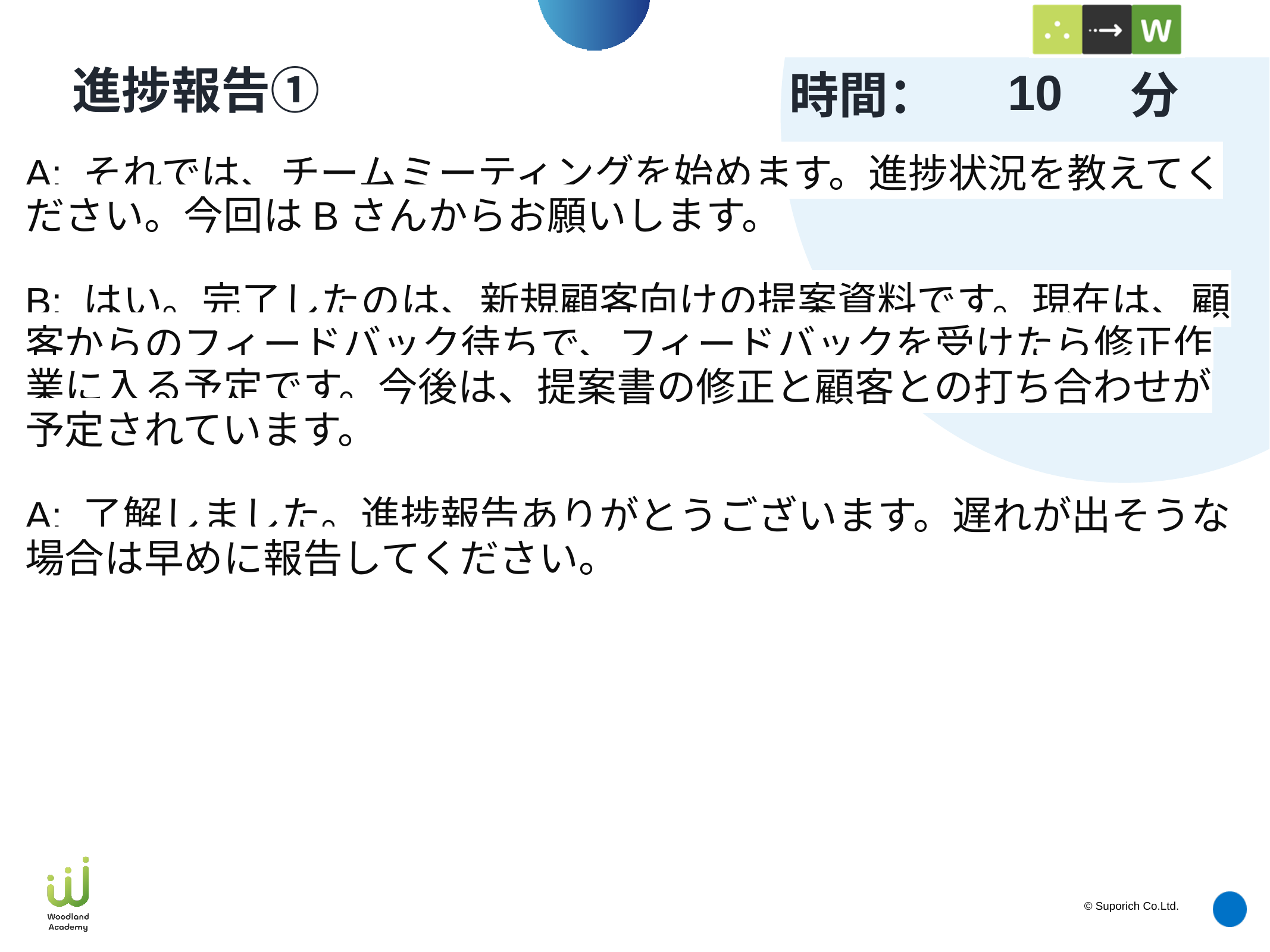

10
# 進捗報告①
A: それでは、チームミーティングを始めます。進捗状況を教えてください。今回はBさんからお願いします。

B: はい。完了したのは、新規顧客向けの提案資料です。現在は、顧客からのフィードバック待ちで、フィードバックを受けたら修正作業に入る予定です。今後は、提案書の修正と顧客との打ち合わせが予定されています。

A: 了解しました。進捗報告ありがとうございます。遅れが出そうな場合は早めに報告してください。